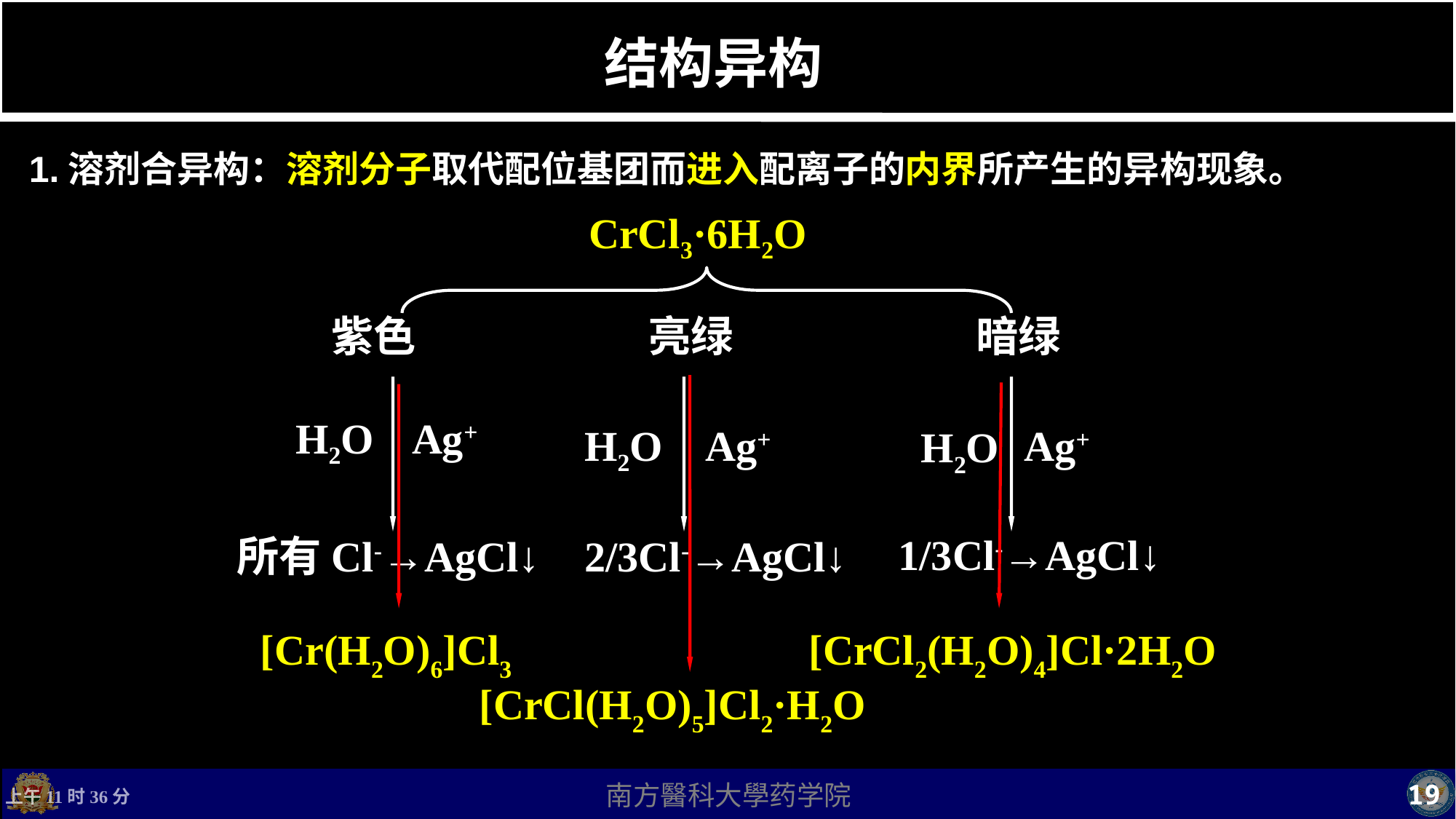

# 结构异构
1.溶剂合异构：溶剂分子取代配位基团而进入配离子的内界所产生的异构现象。

CrCl3·6H2O
紫色
亮绿
暗绿

H2O
Ag+
H2O
Ag+
Ag+
H2O
1/3Cl-→AgCl↓
所有Cl-→AgCl↓
2/3Cl-→AgCl↓

[CrCl(H2O)5]Cl2·H2O

[CrCl2(H2O)4]Cl·2H2O

[Cr(H2O)6]Cl3
上午11时36分
19